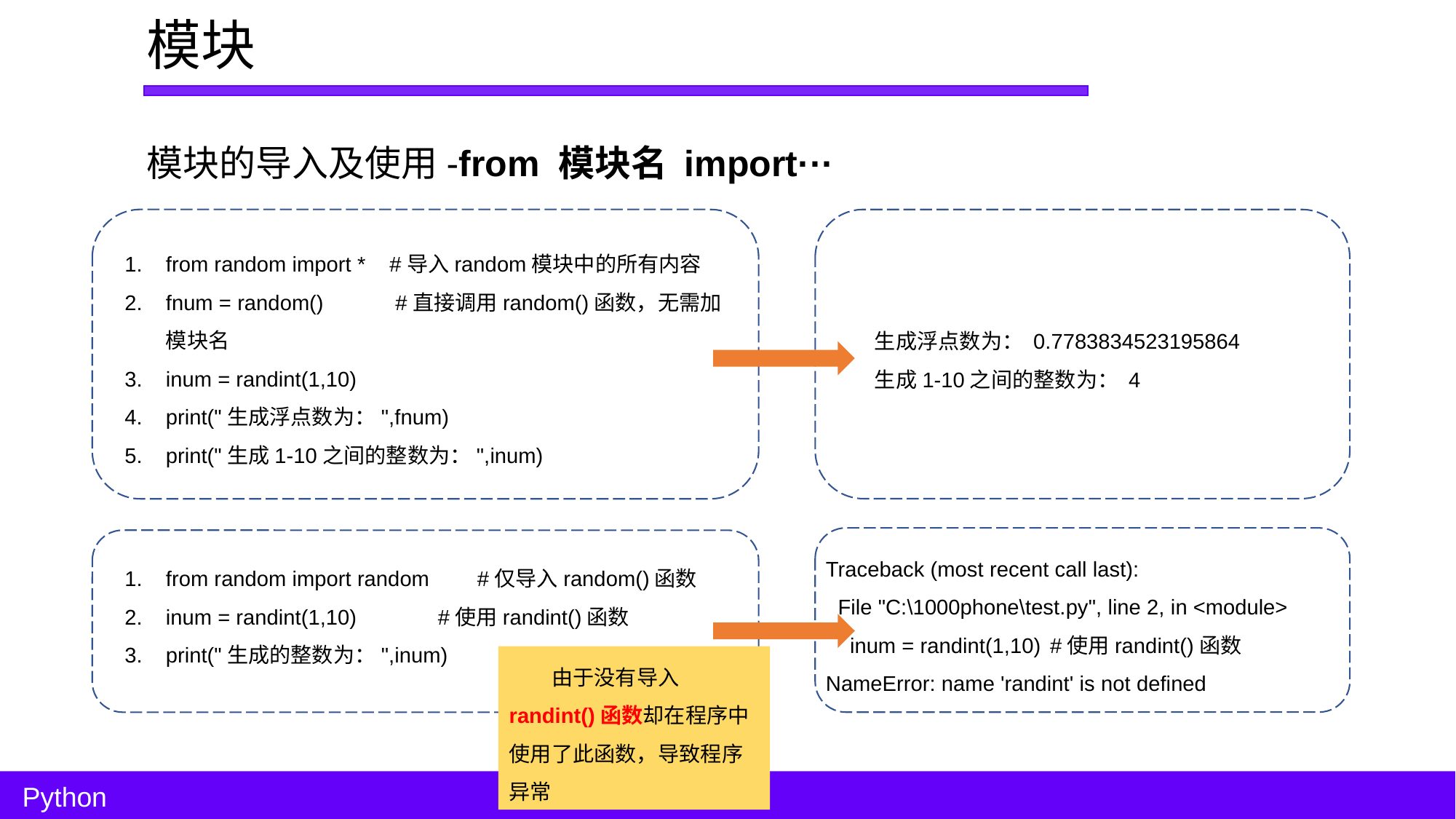

模块
模块的导入及使用-from 模块名 import···

from random import *    #导入random模块中的所有内容
fnum = random()            #直接调用random()函数，无需加模块名
inum = randint(1,10)
print("生成浮点数为：",fnum)
print("生成1-10之间的整数为：",inum)
生成浮点数为： 0.7783834523195864
生成1-10之间的整数为： 4

Traceback (most recent call last):
  File "C:\1000phone\test.py", line 2, in <module>
    inum = randint(1,10)	 #使用randint()函数
NameError: name 'randint' is not defined
from random import random        #仅导入random()函数
inum = randint(1,10)	         #使用randint()函数
print("生成的整数为：",inum)

由于没有导入randint()函数却在程序中使用了此函数，导致程序异常